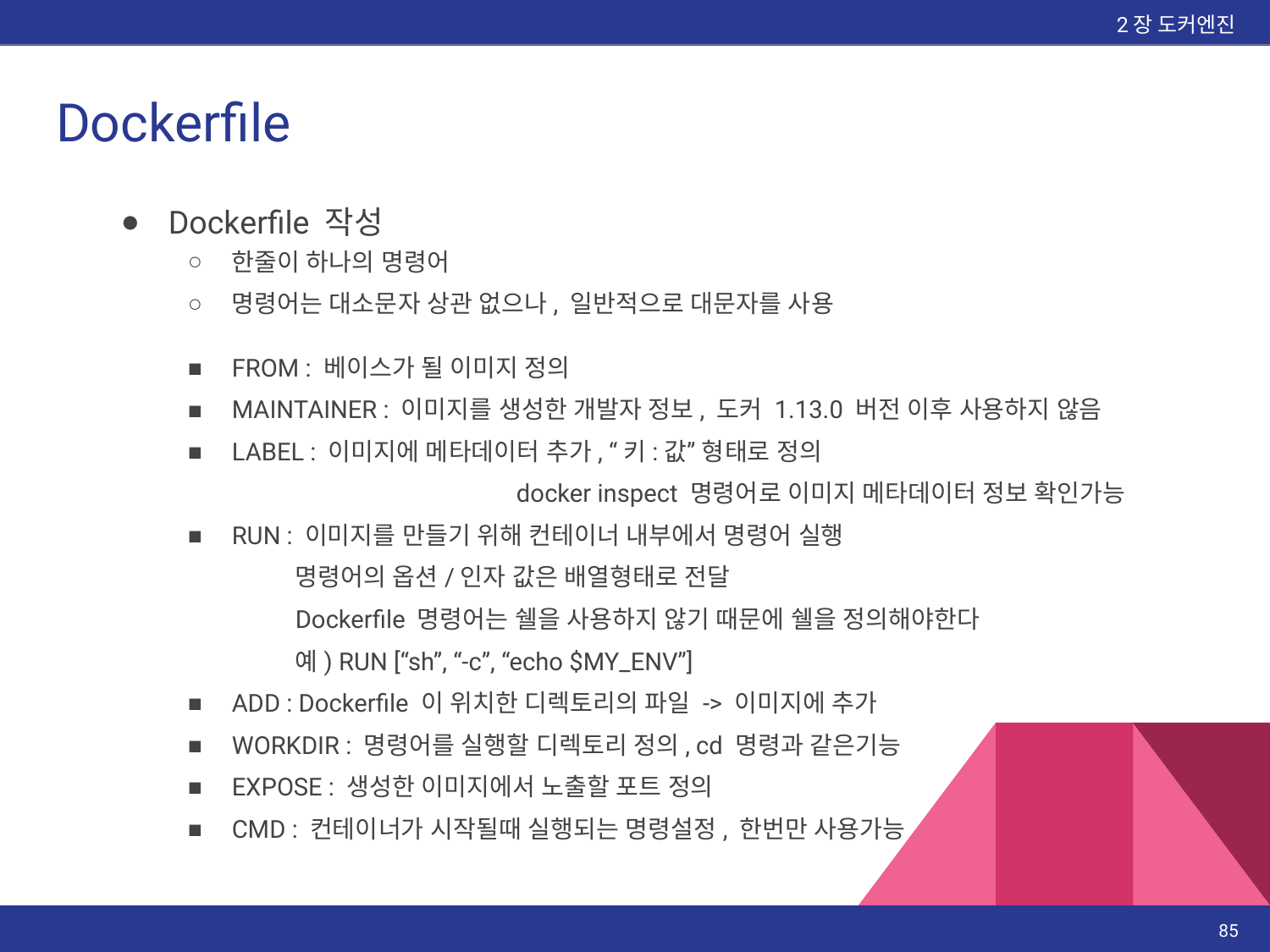

2장 도커엔진
# Dockerfile
Dockerfile 작성
한줄이 하나의 명령어
명령어는 대소문자 상관 없으나, 일반적으로 대문자를 사용
FROM : 베이스가 될 이미지 정의
MAINTAINER : 이미지를 생성한 개발자 정보, 도커 1.13.0 버전 이후 사용하지 않음
LABEL : 이미지에 메타데이터 추가, “키:값” 형태로 정의
			     docker inspect 명령어로 이미지 메타데이터 정보 확인가능
RUN : 이미지를 만들기 위해 컨테이너 내부에서 명령어 실행
명령어의 옵션/인자 값은 배열형태로 전달
Dockerfile 명령어는 쉘을 사용하지 않기 때문에 쉘을 정의해야한다
예) RUN [“sh”, “-c”, “echo $MY_ENV”]
ADD : Dockerfile 이 위치한 디렉토리의 파일 -> 이미지에 추가
WORKDIR : 명령어를 실행할 디렉토리 정의, cd 명령과 같은기능
EXPOSE : 생성한 이미지에서 노출할 포트 정의
CMD : 컨테이너가 시작될때 실행되는 명령설정, 한번만 사용가능

85